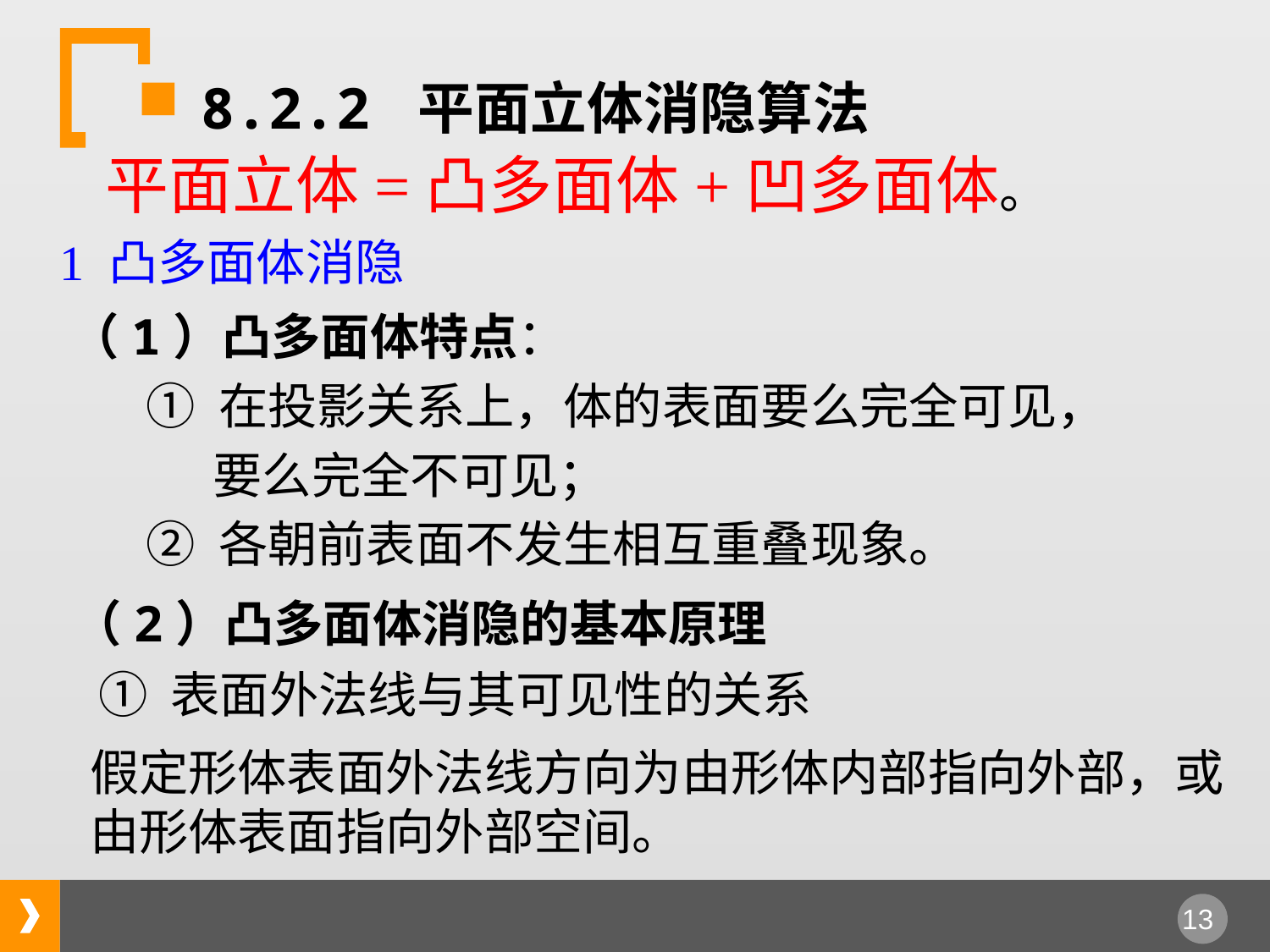

8.2.2 平面立体消隐算法

   平面立体=凸多面体+凹多面体。
 1 凸多面体消隐
 （1）凸多面体特点：
         ① 在投影关系上，体的表面要么完全可见，
              要么完全不可见；
         ② 各朝前表面不发生相互重叠现象。
（2）凸多面体消隐的基本原理
① 表面外法线与其可见性的关系
假定形体表面外法线方向为由形体内部指向外部，或由形体表面指向外部空间。